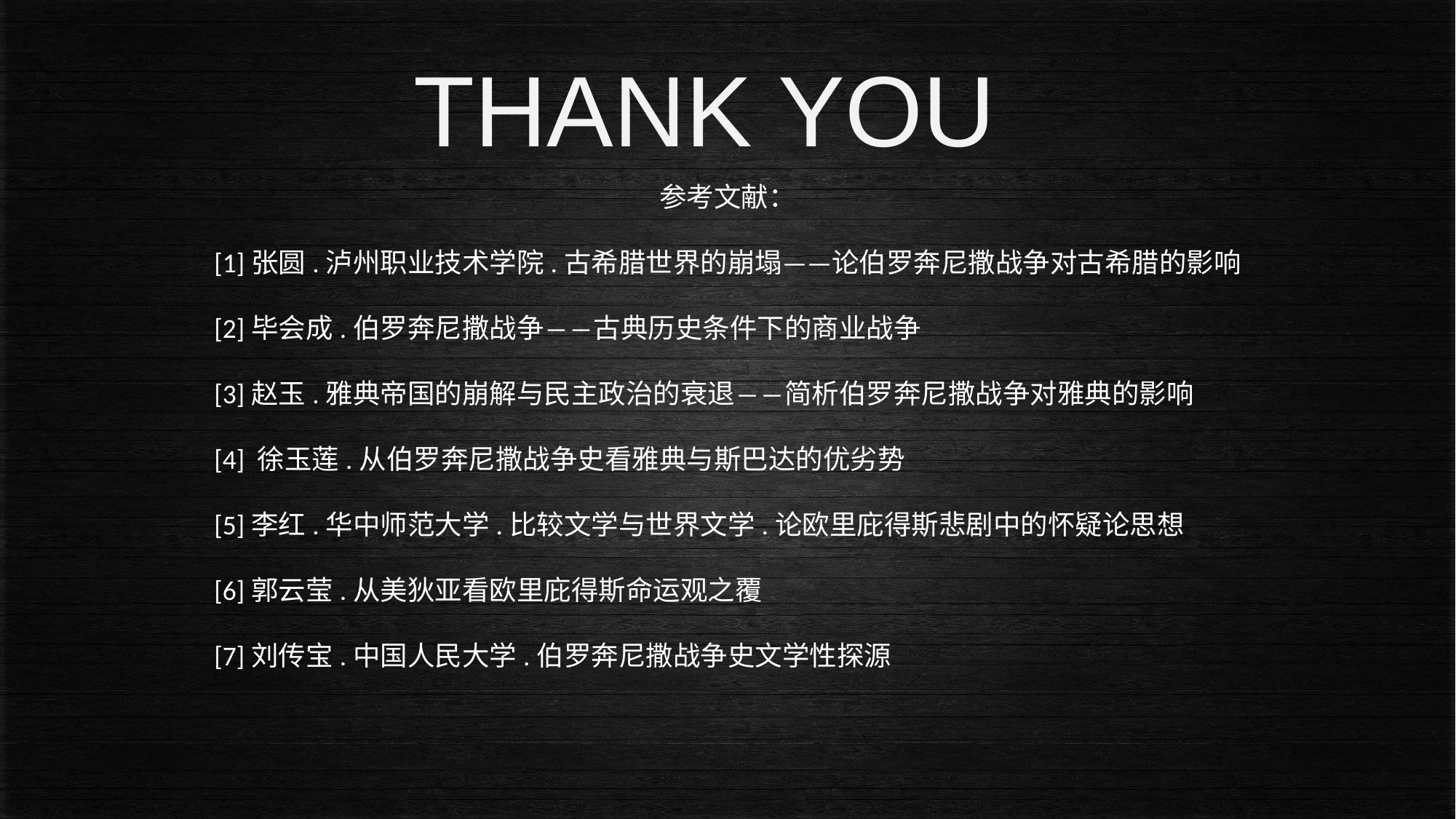

THANK YOU
参考文献：

[1]张圆.泸州职业技术学院.古希腊世界的崩塌——论伯罗奔尼撒战争对古希腊的影响

[2]毕会成.伯罗奔尼撒战争――古典历史条件下的商业战争

[3]赵玉.雅典帝国的崩解与民主政治的衰退――简析伯罗奔尼撒战争对雅典的影响

[4] 徐玉莲.从伯罗奔尼撒战争史看雅典与斯巴达的优劣势

[5]李红.华中师范大学.比较文学与世界文学.论欧里庇得斯悲剧中的怀疑论思想

[6]郭云莹.从美狄亚看欧里庇得斯命运观之覆

[7]刘传宝.中国人民大学.伯罗奔尼撒战争史文学性探源